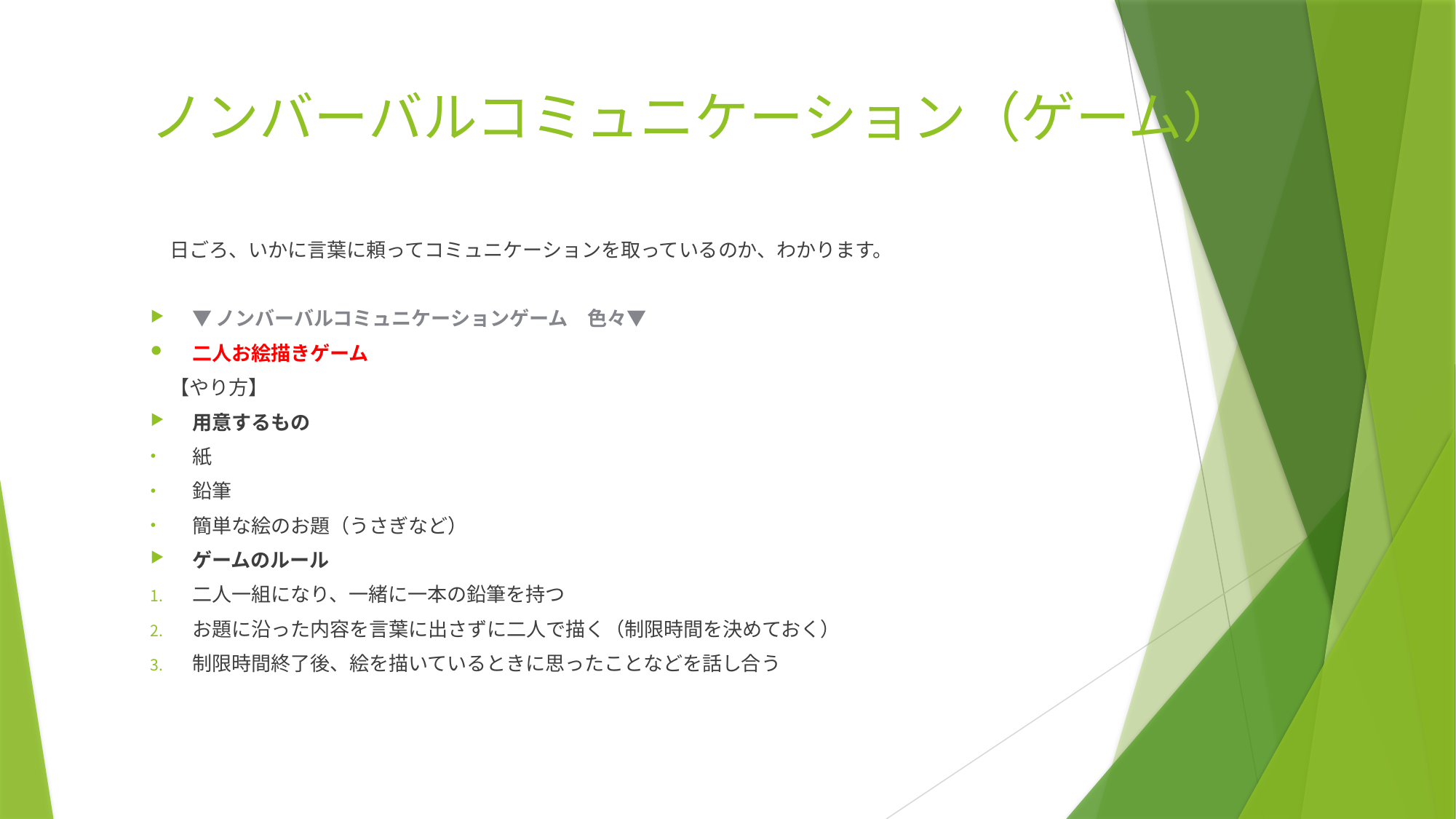

# ノンバーバルコミュニケーション（ゲーム）
　日ごろ、いかに言葉に頼ってコミュニケーションを取っているのか、わかります。

▼ノンバーバルコミュニケーションゲーム　色々▼
二人お絵描きゲーム
　【やり方】
用意するもの
紙
鉛筆
簡単な絵のお題（うさぎなど）
ゲームのルール
二人一組になり、一緒に一本の鉛筆を持つ
お題に沿った内容を言葉に出さずに二人で描く（制限時間を決めておく）
制限時間終了後、絵を描いているときに思ったことなどを話し合う